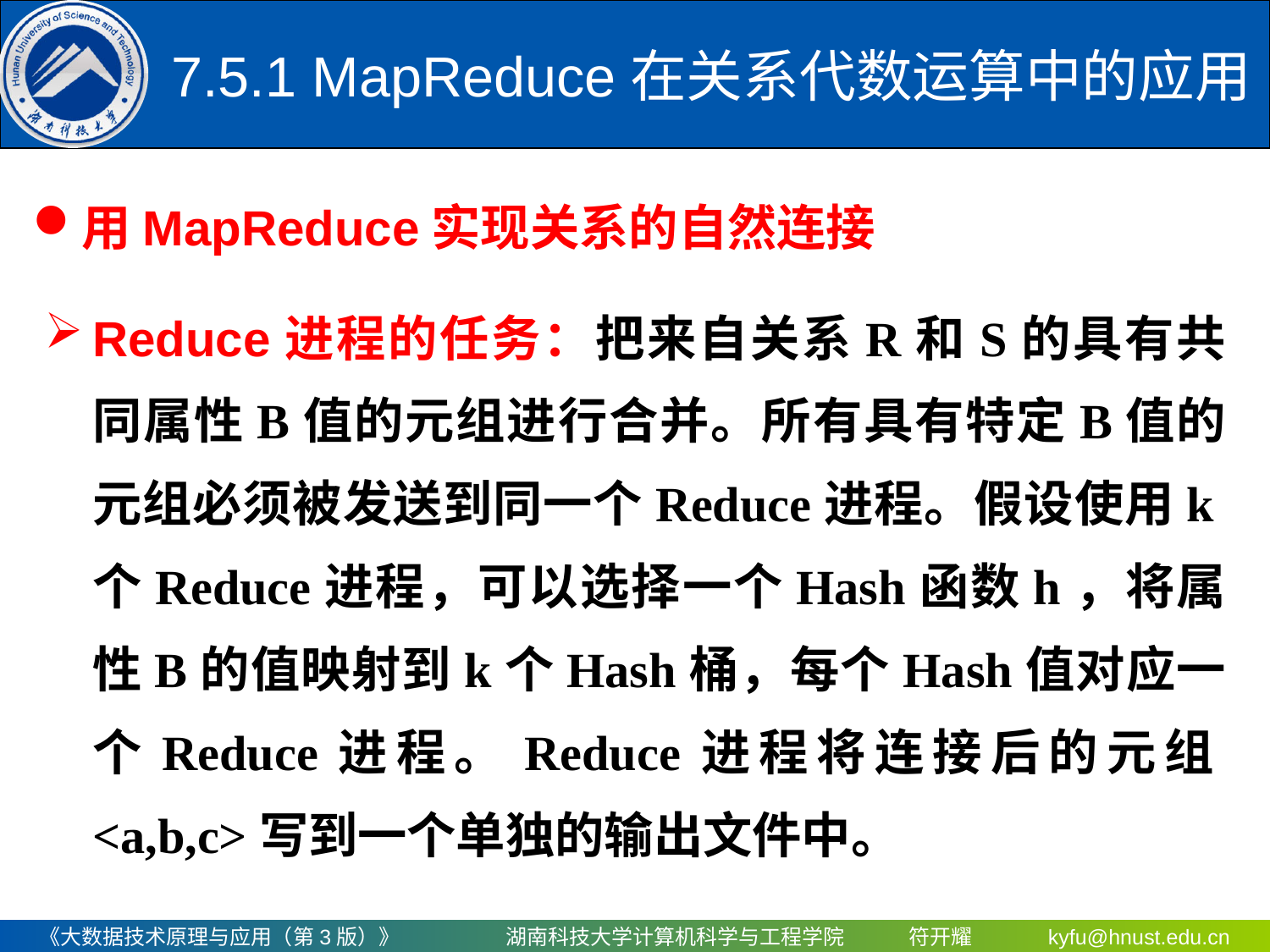

7.5.1 MapReduce在关系代数运算中的应用
用MapReduce实现关系的自然连接
Reduce进程的任务：把来自关系R和S的具有共同属性B值的元组进行合并。所有具有特定B值的元组必须被发送到同一个Reduce进程。假设使用k个Reduce进程，可以选择一个Hash函数h，将属性B的值映射到k个Hash桶，每个Hash值对应一个Reduce进程。Reduce进程将连接后的元组<a,b,c>写到一个单独的输出文件中。